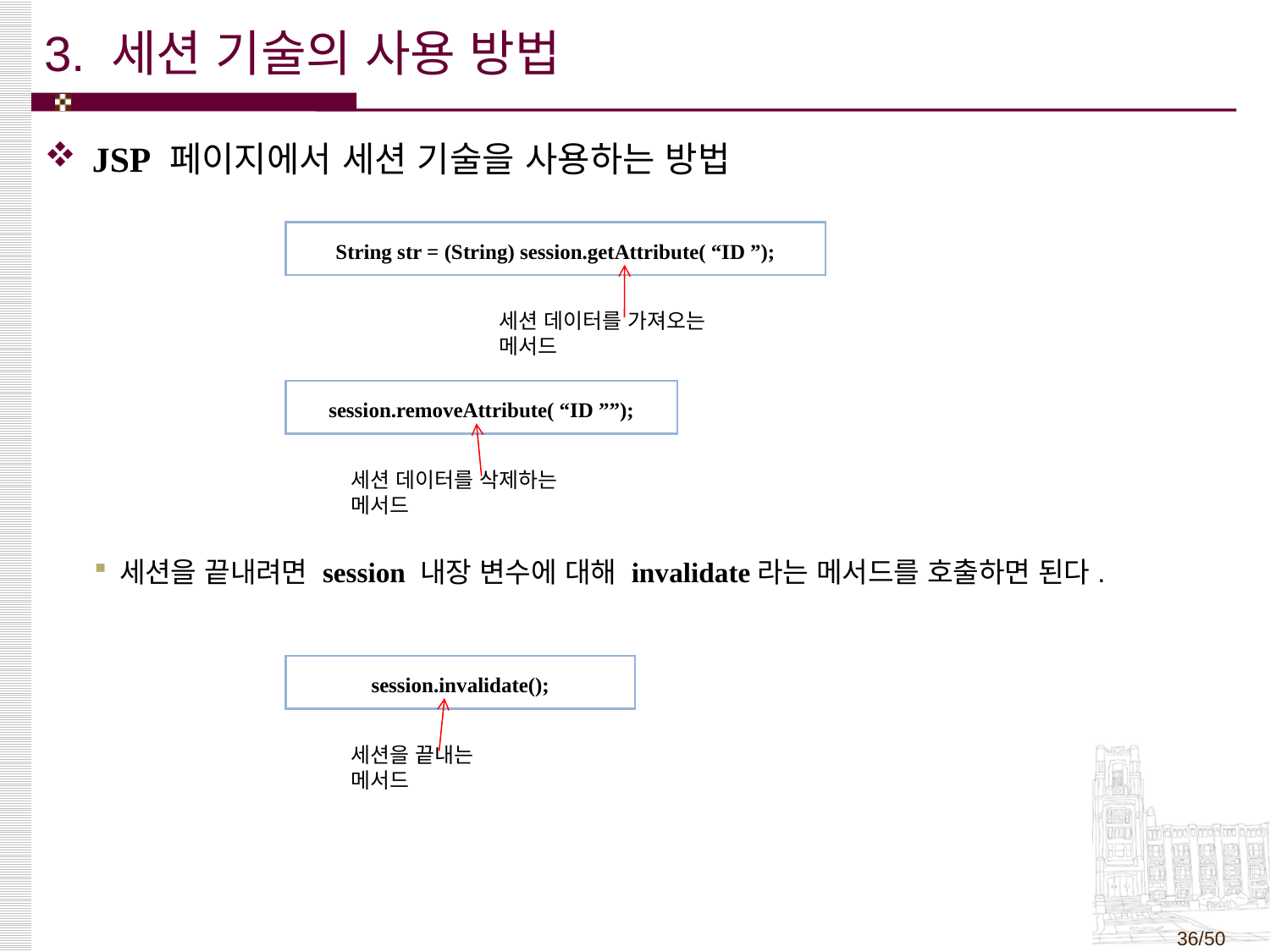

# 3. 세션 기술의 사용 방법
JSP 페이지에서 세션 기술을 사용하는 방법

세션을 끝내려면 session 내장 변수에 대해 invalidate라는 메서드를 호출하면 된다.

| String str = (String) session.getAttribute( “ID ”); |
| --- |
세션 데이터를 가져오는 메서드
| session.removeAttribute( “ID ””); |
| --- |
세션 데이터를 삭제하는 메서드
| session.invalidate(); |
| --- |
세션을 끝내는 메서드